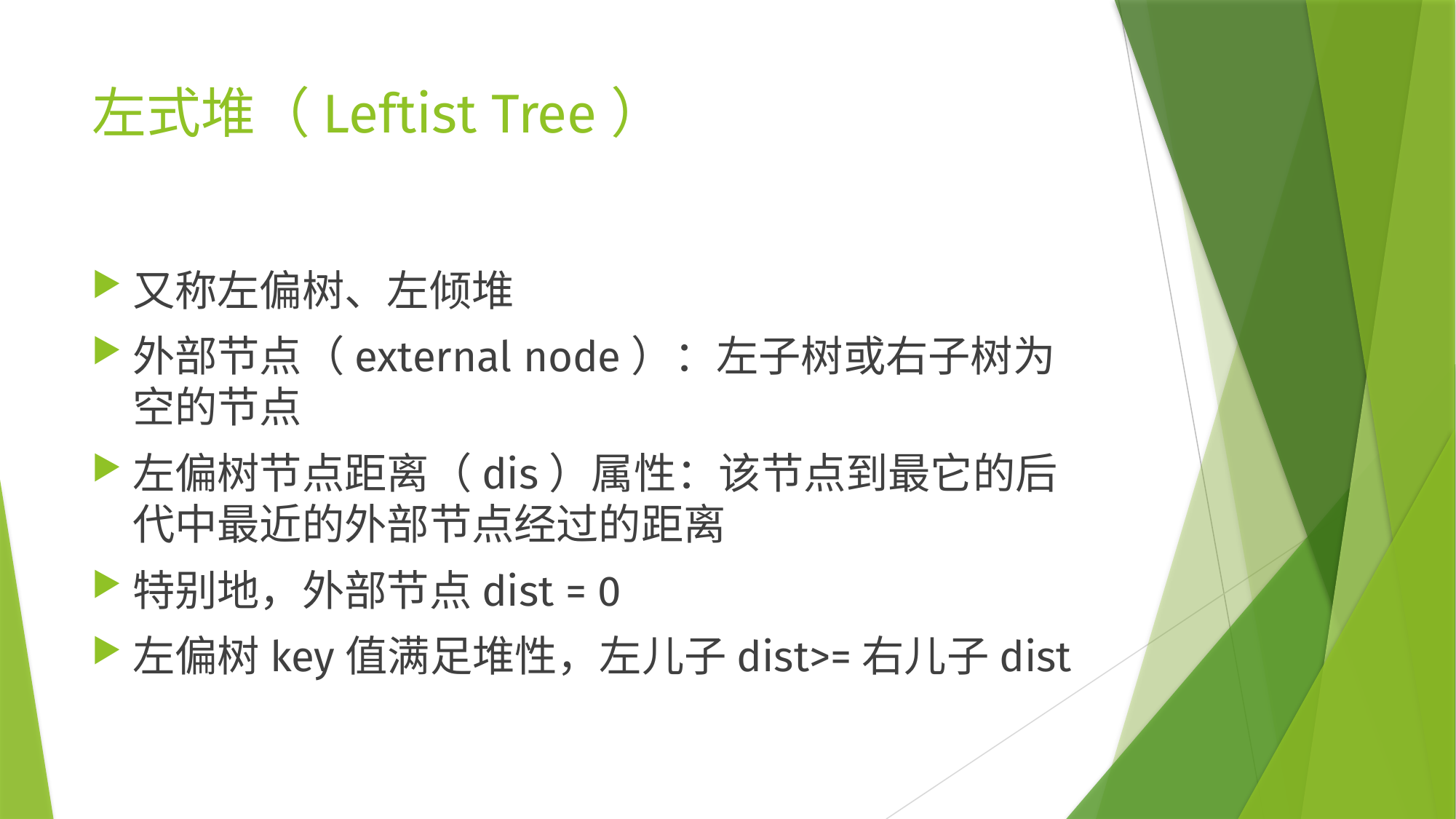

# 左式堆（Leftist Tree）
又称左偏树、左倾堆
外部节点（external node）：左子树或右子树为空的节点
左偏树节点距离（dis）属性：该节点到最它的后代中最近的外部节点经过的距离
特别地，外部节点dist = 0
左偏树key值满足堆性，左儿子dist>=右儿子dist